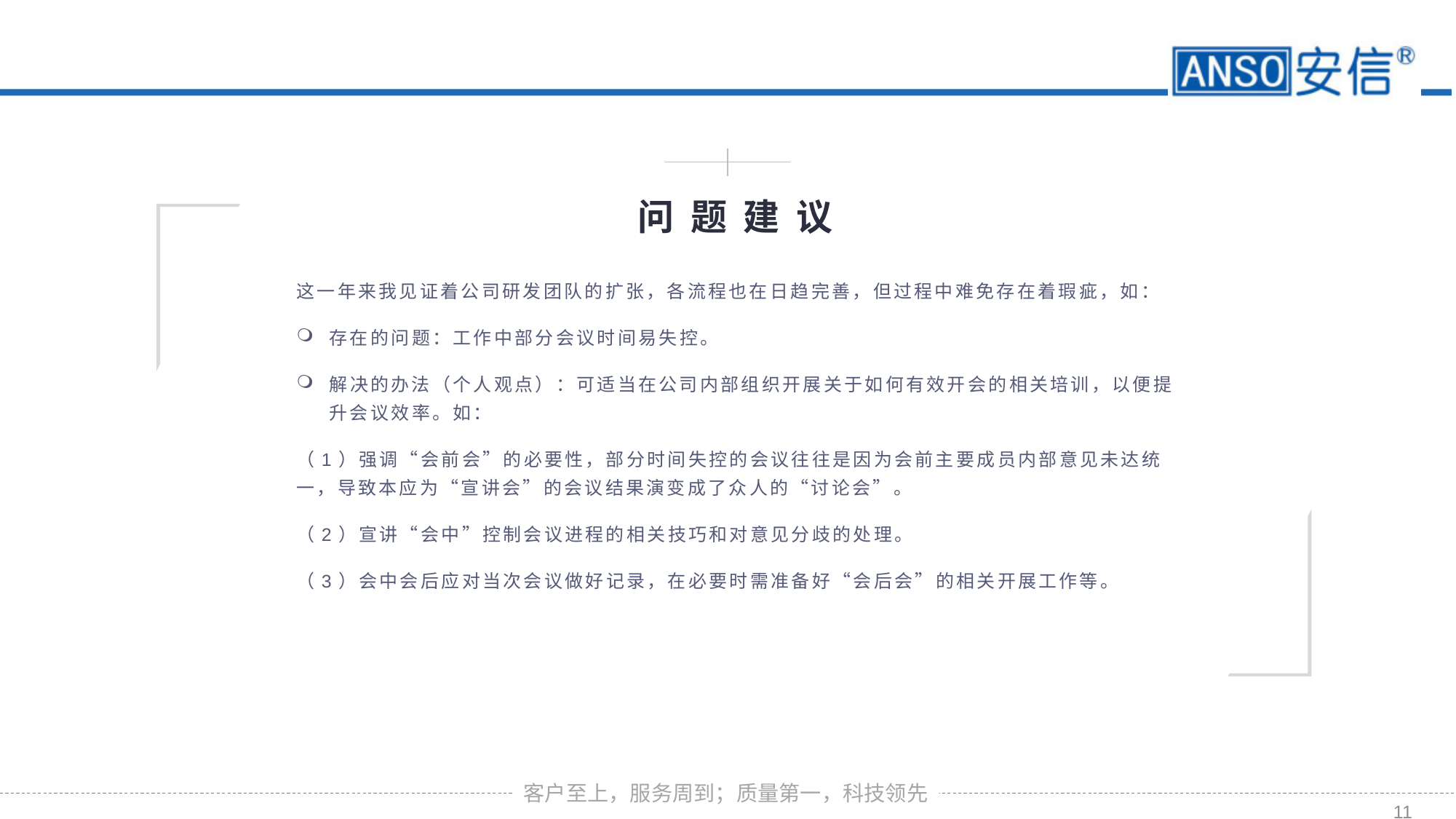

问  题  建  议

这一年来我见证着公司研发团队的扩张，各流程也在日趋完善，但过程中难免存在着瑕疵，如：
存在的问题：工作中部分会议时间易失控。
解决的办法（个人观点）：可适当在公司内部组织开展关于如何有效开会的相关培训，以便提升会议效率。如：
（1）强调“会前会”的必要性，部分时间失控的会议往往是因为会前主要成员内部意见未达统一，导致本应为“宣讲会”的会议结果演变成了众人的“讨论会”。
（2）宣讲“会中”控制会议进程的相关技巧和对意见分歧的处理。
（3）会中会后应对当次会议做好记录，在必要时需准备好“会后会”的相关开展工作等。

11
11